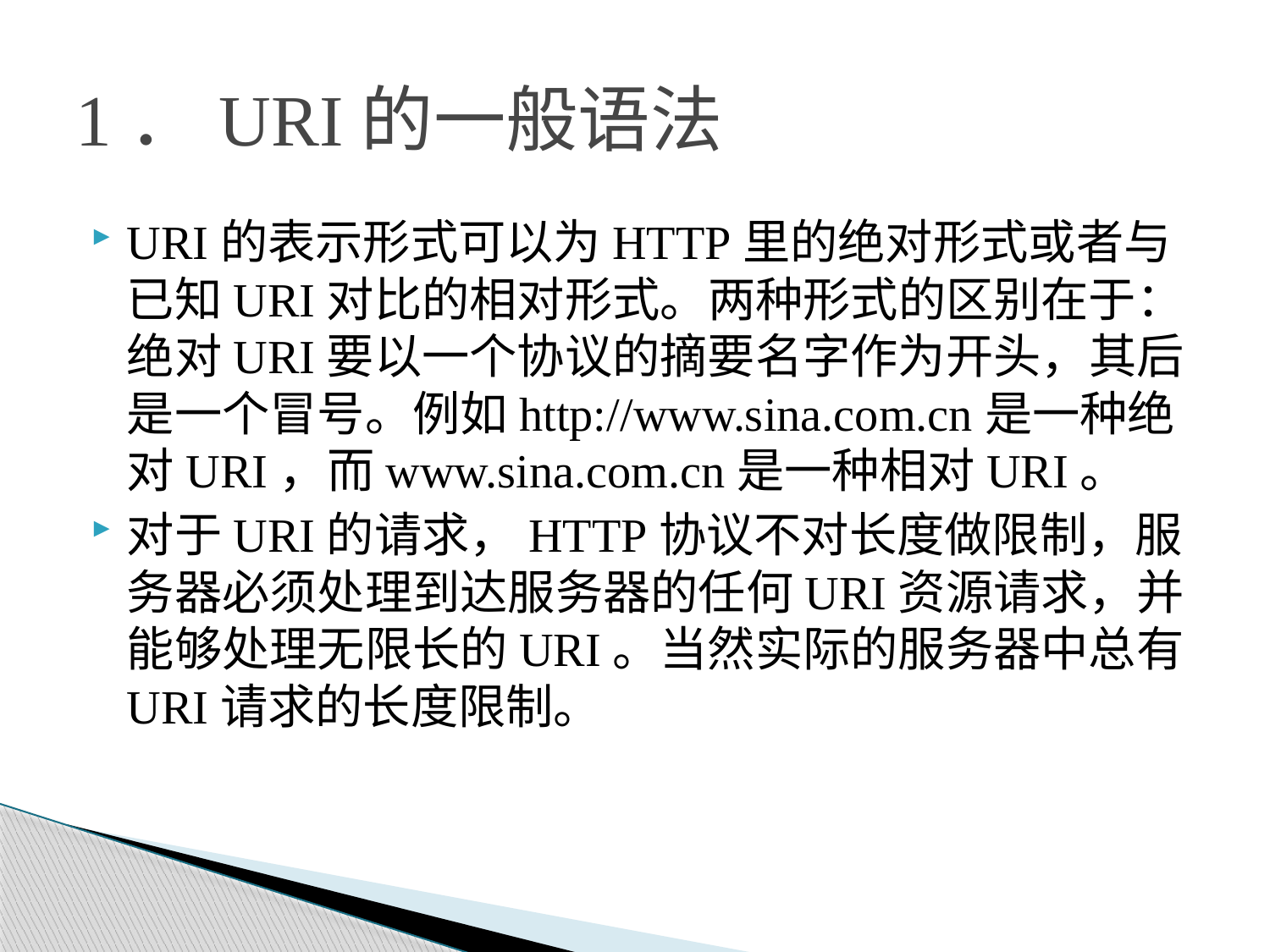

# 1．URI的一般语法
URI的表示形式可以为HTTP里的绝对形式或者与已知URI对比的相对形式。两种形式的区别在于：绝对URI要以一个协议的摘要名字作为开头，其后是一个冒号。例如http://www.sina.com.cn是一种绝对URI，而www.sina.com.cn是一种相对URI。
对于URI的请求，HTTP协议不对长度做限制，服务器必须处理到达服务器的任何URI资源请求，并能够处理无限长的URI。当然实际的服务器中总有URI请求的长度限制。